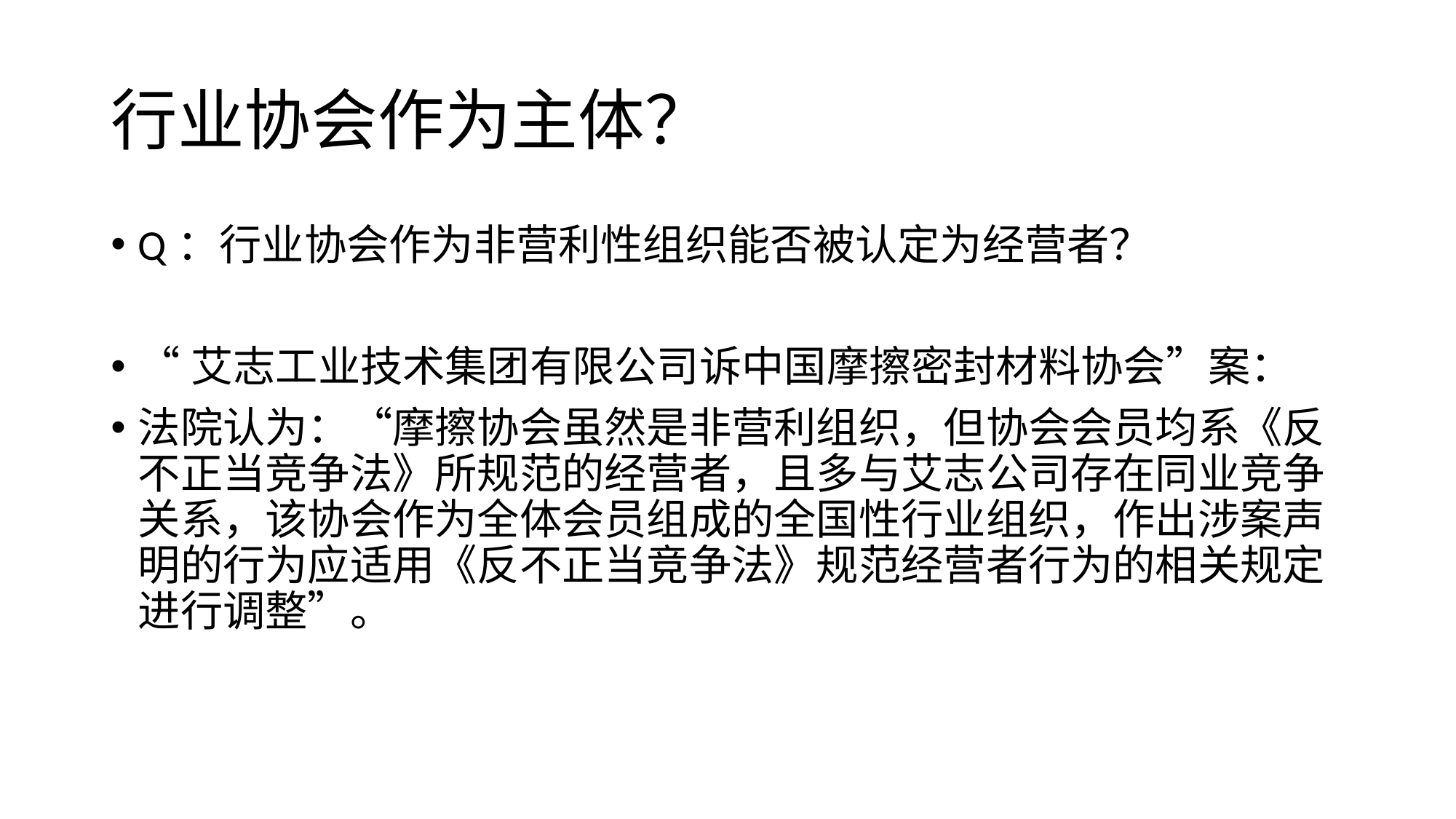

# 行业协会作为主体？
Q：行业协会作为非营利性组织能否被认定为经营者？

“艾志工业技术集团有限公司诉中国摩擦密封材料协会”案：
法院认为：“摩擦协会虽然是非营利组织，但协会会员均系《反不正当竞争法》所规范的经营者，且多与艾志公司存在同业竞争关系，该协会作为全体会员组成的全国性行业组织，作出涉案声明的行为应适用《反不正当竞争法》规范经营者行为的相关规定进行调整”。